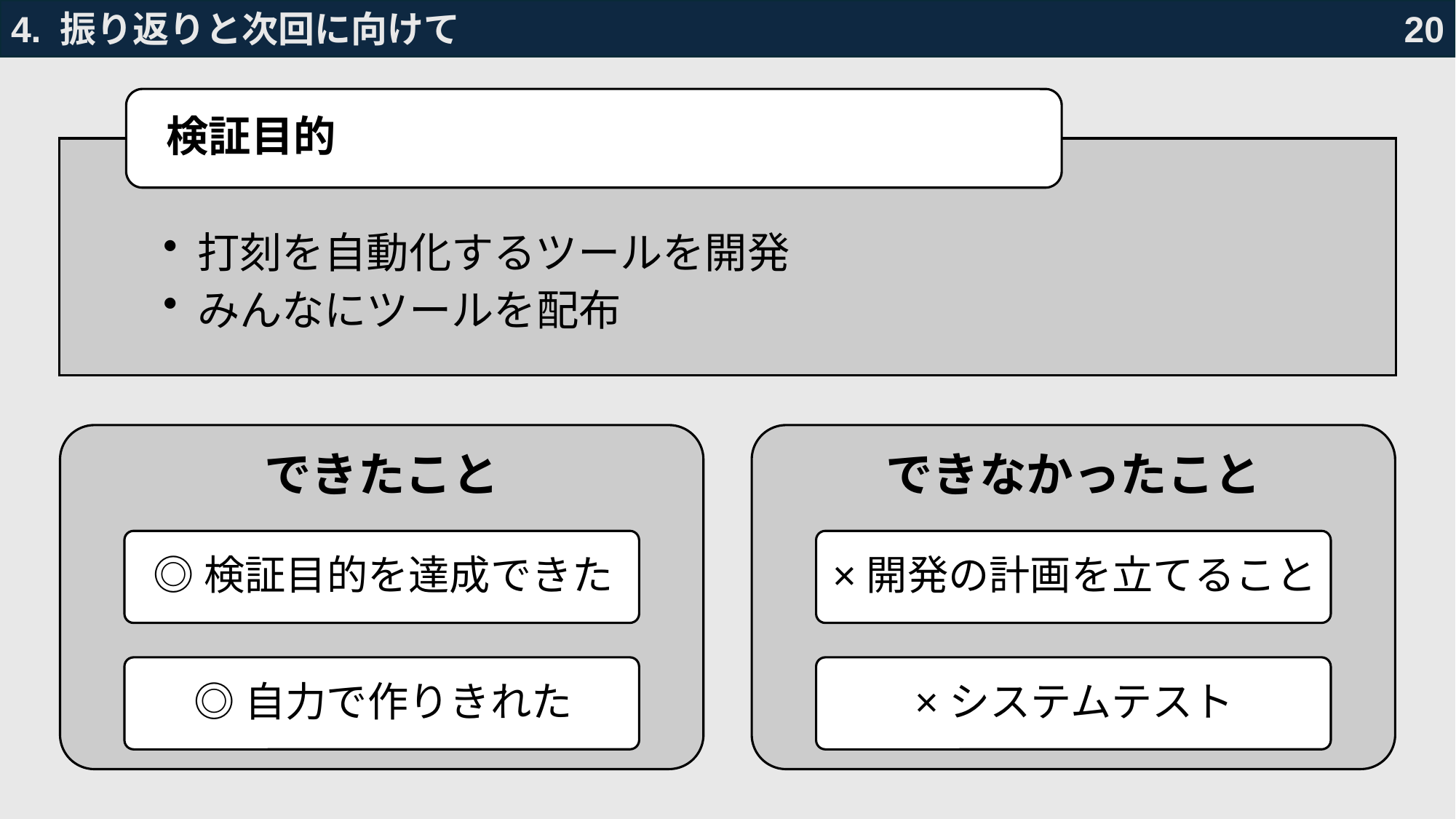

20
4. 振り返りと次回に向けて

検証目的

打刻を自動化するツールを開発
みんなにツールを配布
できたこと
◎検証目的を達成できた
◎自力で作りきれた
できなかったこと
×開発の計画を立てること
×システムテスト